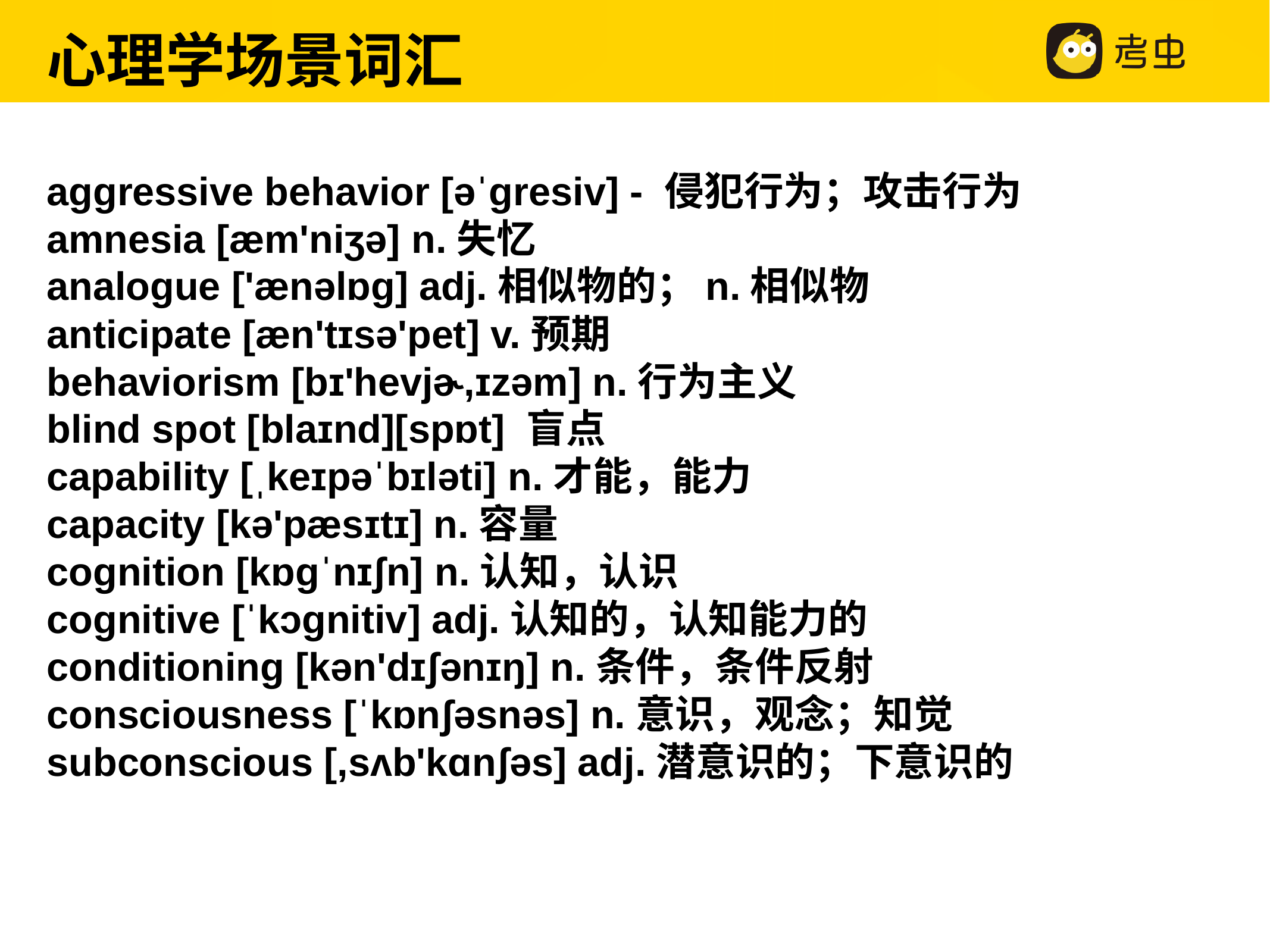

心理学场景词汇

aggressive behavior [əˈgresiv] - 侵犯行为；攻击行为
amnesia [æm'niʒə] n.失忆
analogue ['ænəlɒɡ] adj.相似物的；n.相似物
anticipate [æn'tɪsə'pet] v.预期
behaviorism [bɪ'hevjɚ,ɪzəm] n.行为主义
blind spot [blaɪnd][spɒt] 盲点
capability [ˌkeɪpəˈbɪləti] n.才能，能力
capacity [kə'pæsɪtɪ] n.容量
cognition [kɒgˈnɪʃn] n.认知，认识
cognitive [ˈkɔgnitiv] adj.认知的，认知能力的
conditioning [kən'dɪʃənɪŋ] n.条件，条件反射
consciousness [ˈkɒnʃəsnəs] n.意识，观念；知觉
subconscious [,sʌb'kɑnʃəs] adj.潜意识的；下意识的